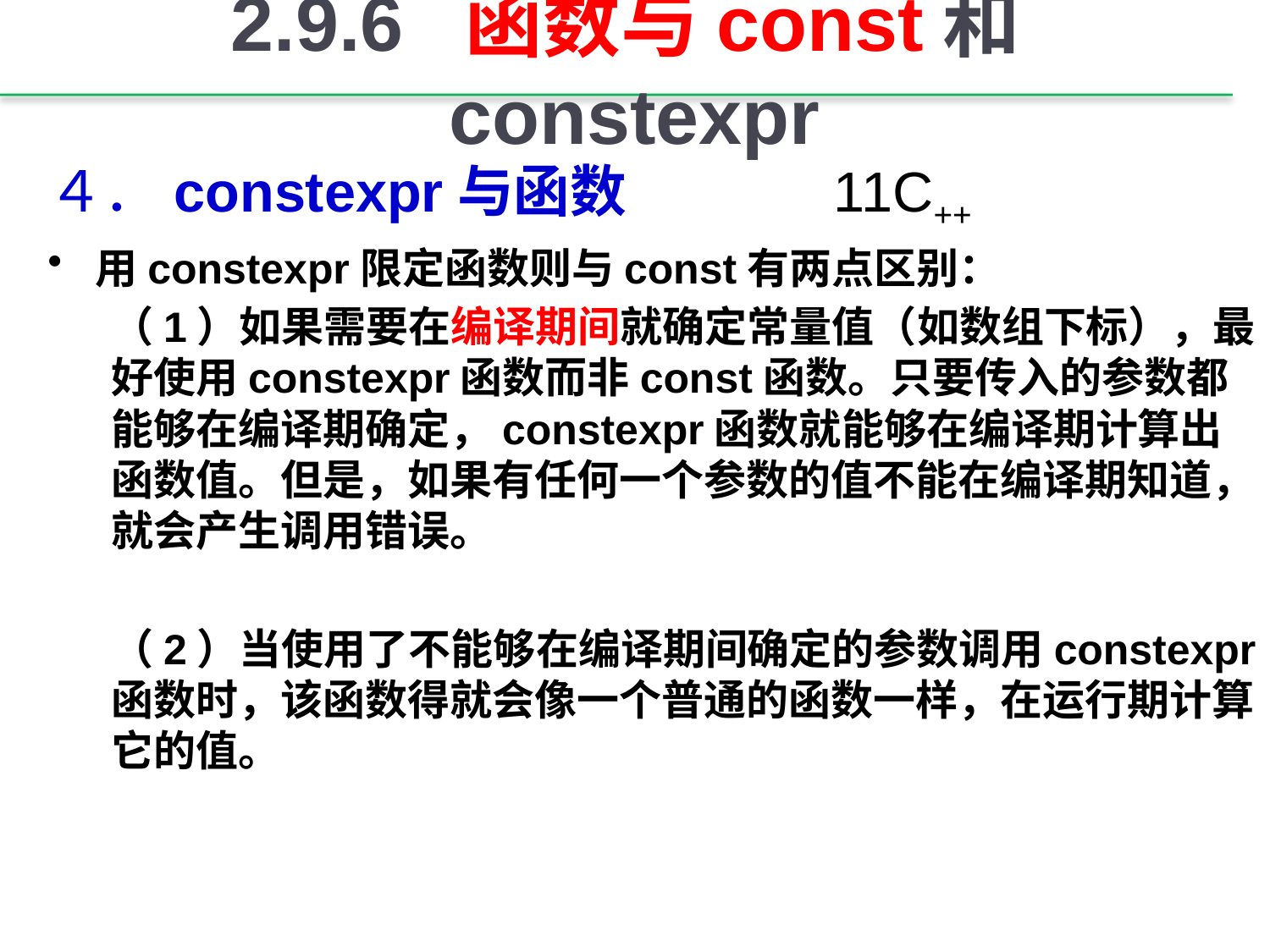

# 2.9.6  函数与const和constexpr
４．constexpr与函数               11C++
用constexpr限定函数则与const有两点区别：
（1）如果需要在编译期间就确定常量值（如数组下标），最好使用constexpr函数而非const函数。只要传入的参数都能够在编译期确定，constexpr函数就能够在编译期计算出函数值。但是，如果有任何一个参数的值不能在编译期知道，就会产生调用错误。

（2）当使用了不能够在编译期间确定的参数调用constexpr函数时，该函数得就会像一个普通的函数一样，在运行期计算它的值。